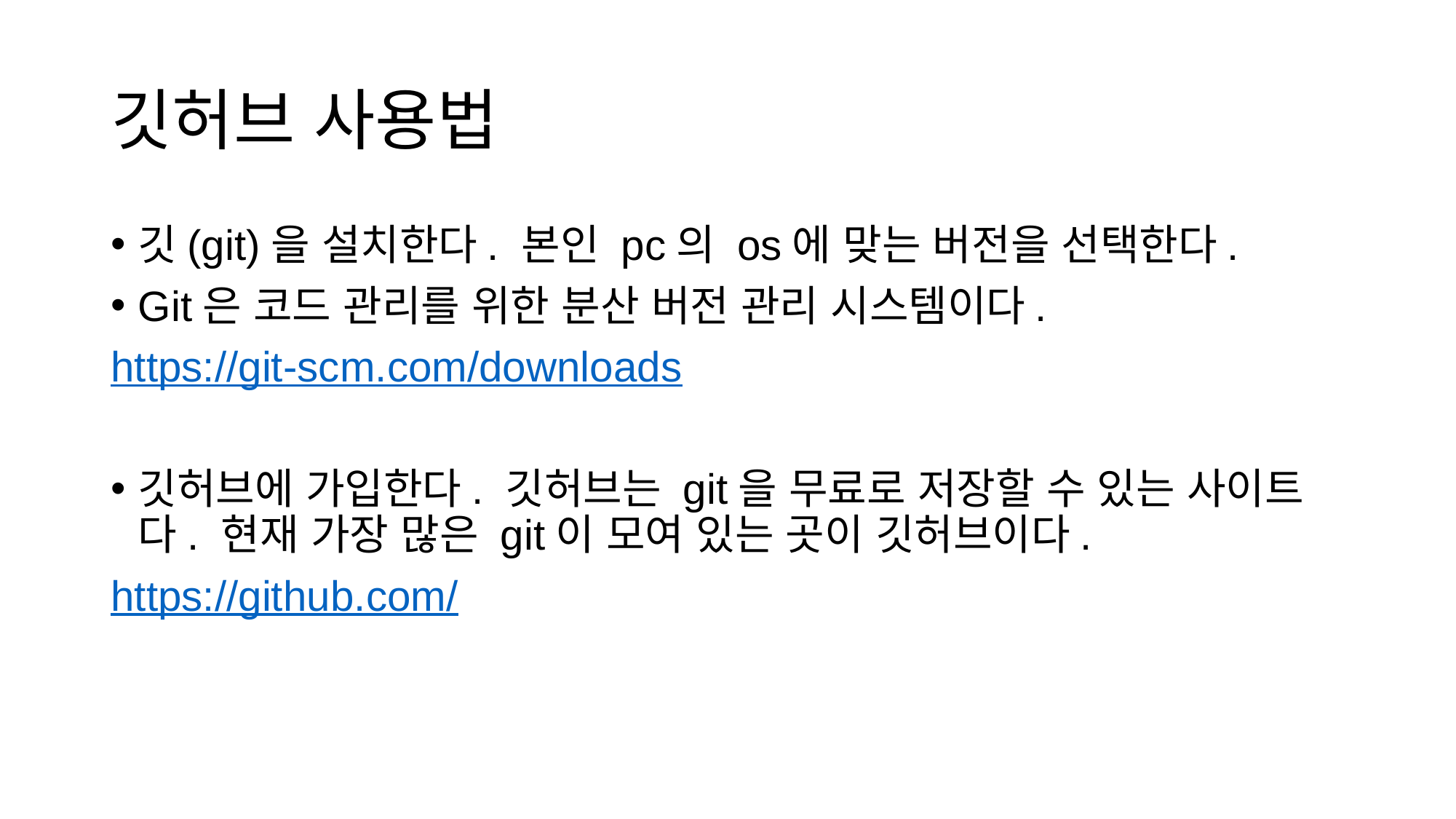

# 깃허브 사용법
깃(git)을 설치한다. 본인 pc의 os에 맞는 버전을 선택한다.
Git은 코드 관리를 위한 분산 버전 관리 시스템이다.
https://git-scm.com/downloads

깃허브에 가입한다. 깃허브는 git을 무료로 저장할 수 있는 사이트다. 현재 가장 많은 git이 모여 있는 곳이 깃허브이다.
https://github.com/